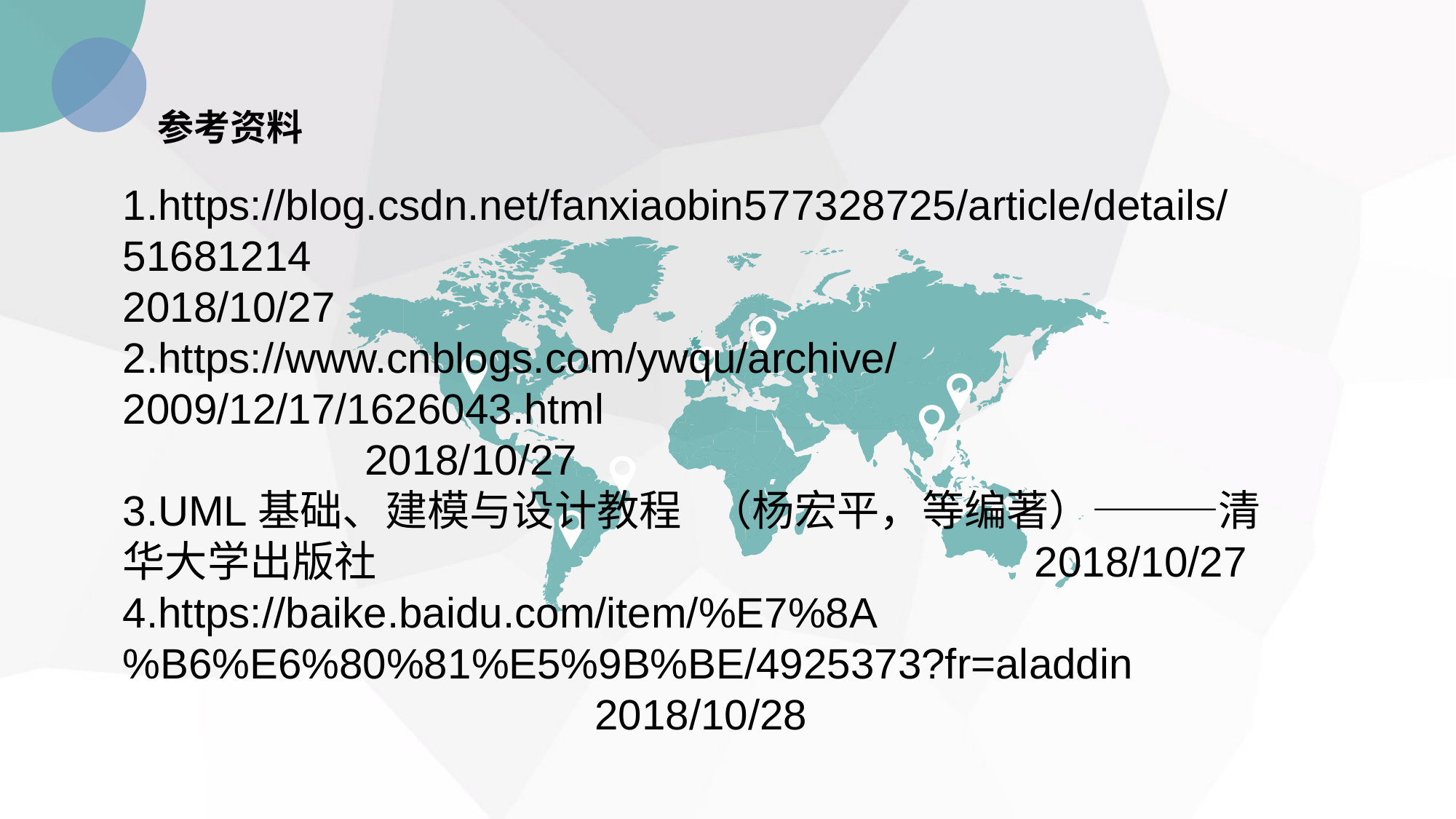

参考资料
1.https://blog.csdn.net/fanxiaobin577328725/article/details/51681214     							   2018/10/27
2.https://www.cnblogs.com/ywqu/archive/2009/12/17/1626043.html         							  2018/10/27
3.UML基础、建模与设计教程   （杨宏平，等编著）———清华大学出版社						   2018/10/27
4.https://baike.baidu.com/item/%E7%8A%B6%E6%80%81%E5%9B%BE/4925373?fr=aladdin					   2018/10/28